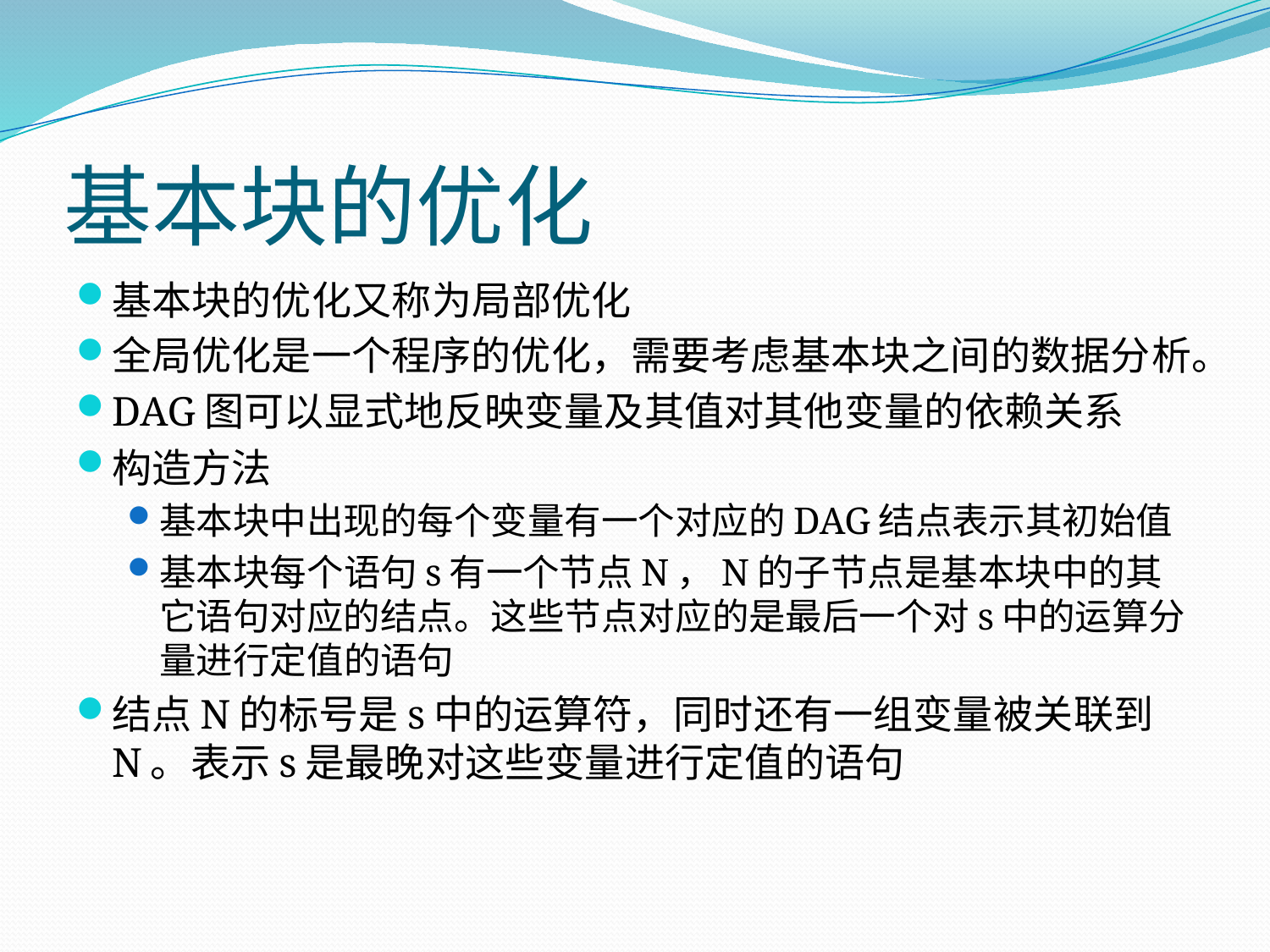

# 基本块的优化
基本块的优化又称为局部优化
全局优化是一个程序的优化，需要考虑基本块之间的数据分析。
DAG图可以显式地反映变量及其值对其他变量的依赖关系
构造方法
基本块中出现的每个变量有一个对应的DAG结点表示其初始值
基本块每个语句s有一个节点N，N的子节点是基本块中的其它语句对应的结点。这些节点对应的是最后一个对s中的运算分量进行定值的语句
结点N的标号是s中的运算符，同时还有一组变量被关联到N。表示s是最晚对这些变量进行定值的语句